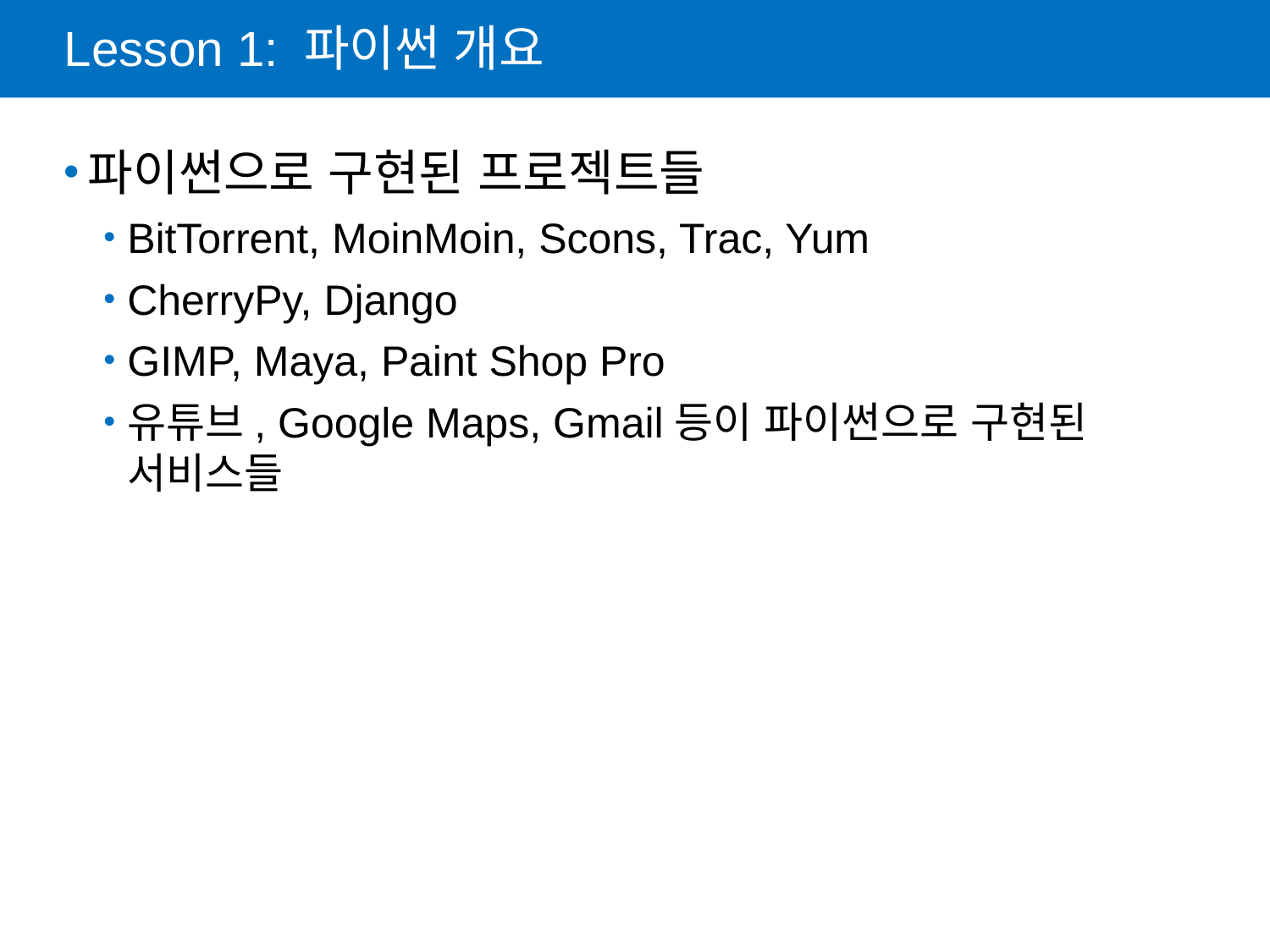

# Lesson 1: 파이썬 개요
파이썬으로 구현된 프로젝트들
BitTorrent, MoinMoin, Scons, Trac, Yum
CherryPy, Django
GIMP, Maya, Paint Shop Pro
유튜브, Google Maps, Gmail등이 파이썬으로 구현된 서비스들